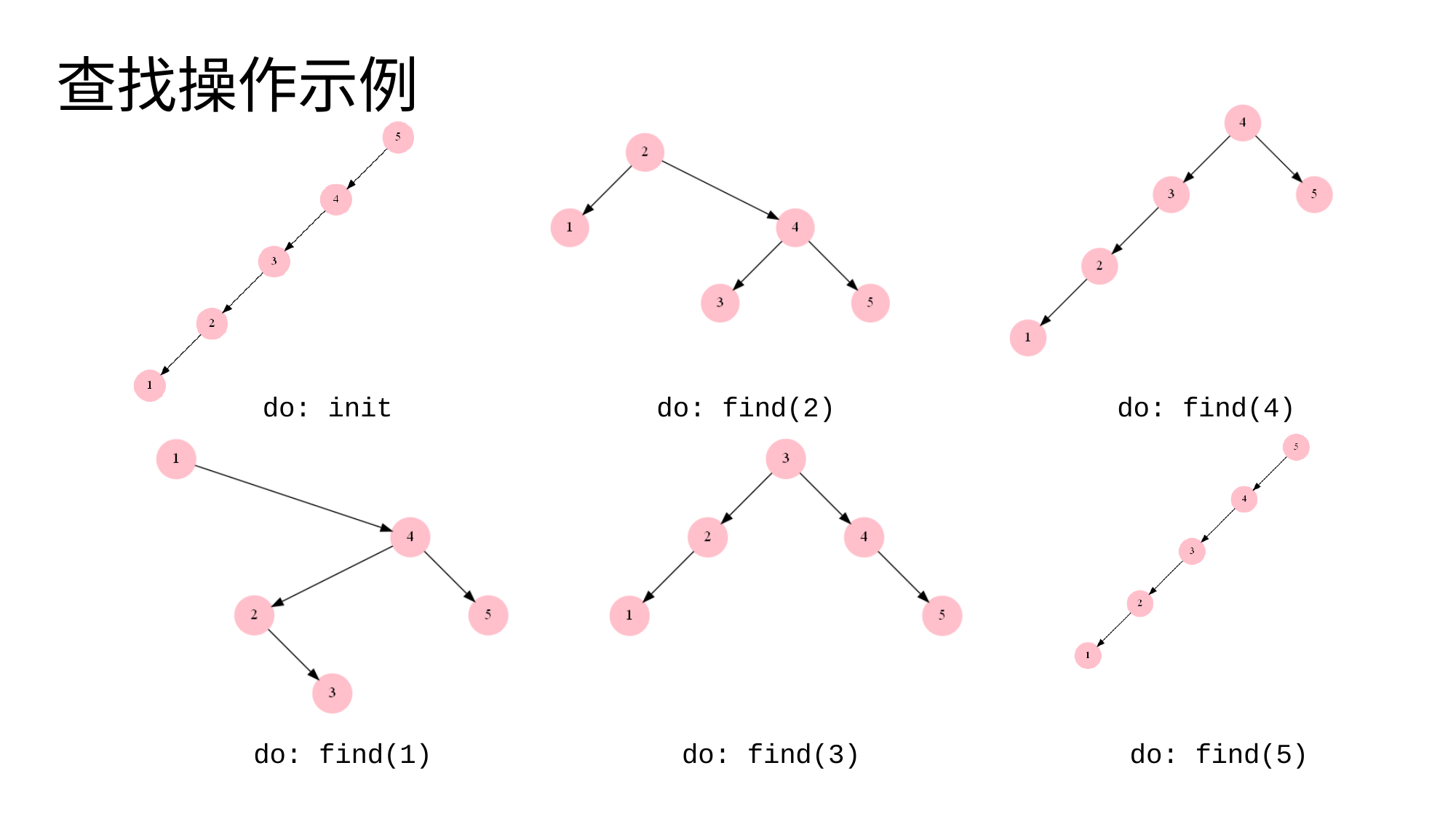

查找操作示例

do: init
do: find(2)
do: find(4)

do: find(1)
do: find(3)
do: find(5)